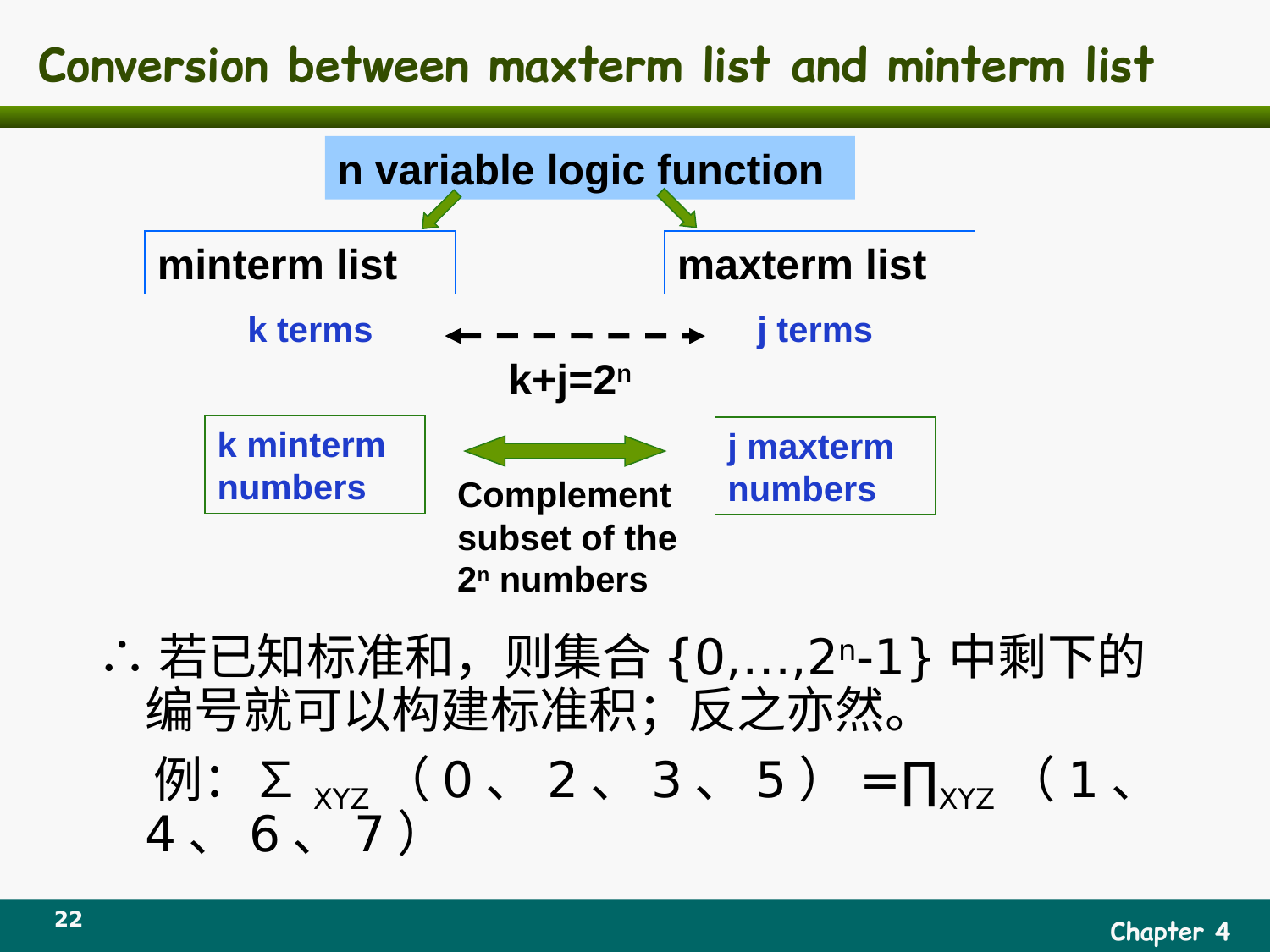

# Conversion between maxterm list and minterm list
n variable logic function

maxterm list
j terms

minterm list
k terms

k+j=2n
k minterm numbers
j maxterm numbers

Complement subset of the 2n numbers
∴若已知标准和，则集合{0,…,2n-1}中剩下的编号就可以构建标准积；反之亦然。
    例：∑XYZ（0、2、3、5）=∏XYZ（1、4、6、7）
22
Chapter 4